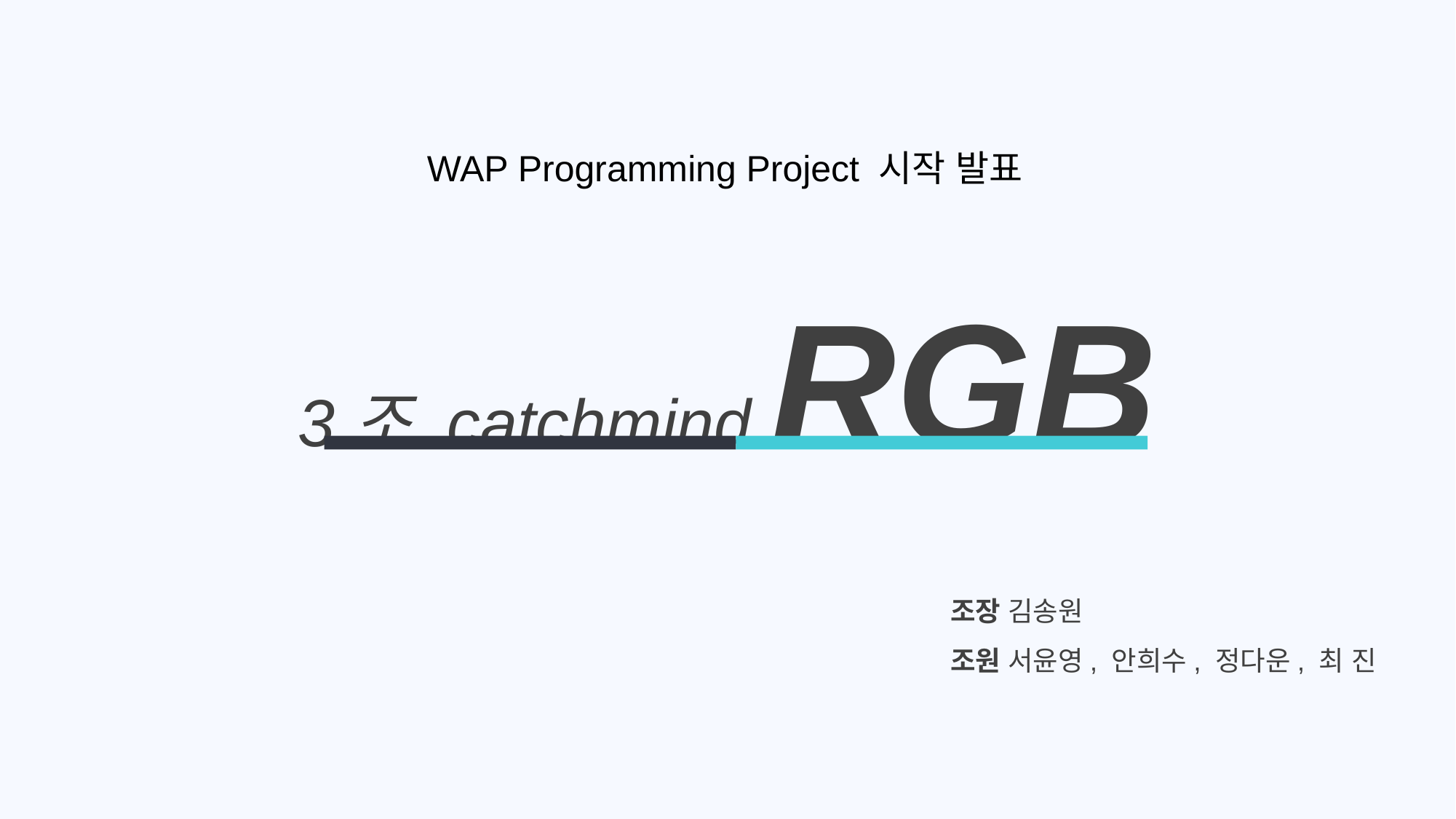

WAP Programming Project 시작 발표
3조 catchmind RGB

조장 김송원
조원 서윤영, 안희수, 정다운, 최 진